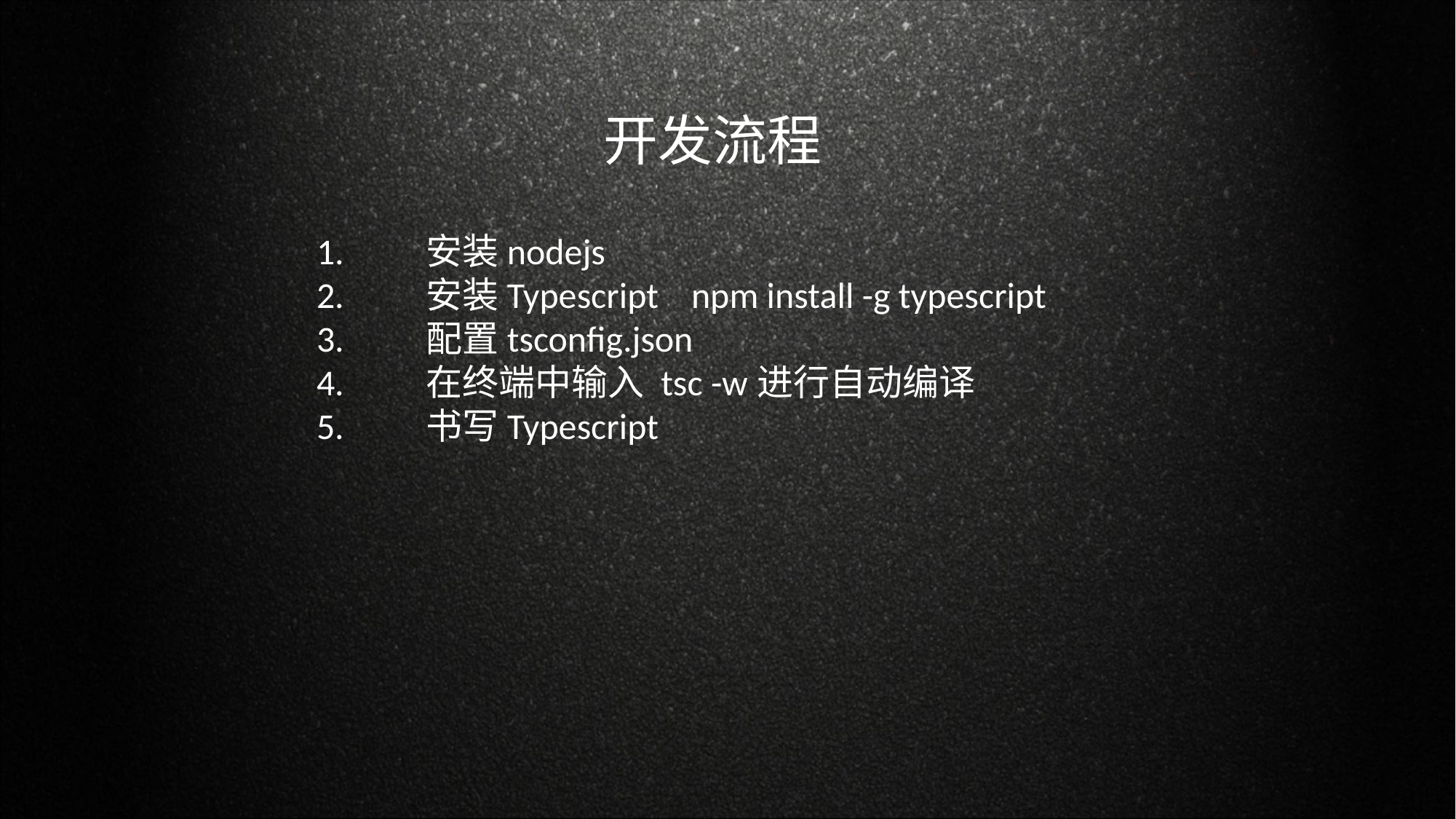

开发流程
1. 	安装nodejs
2. 	安装Typescript    npm install -g typescript
3. 	配置tsconfig.json
4. 	在终端中输入 tsc -w进行自动编译
5. 	书写Typescript